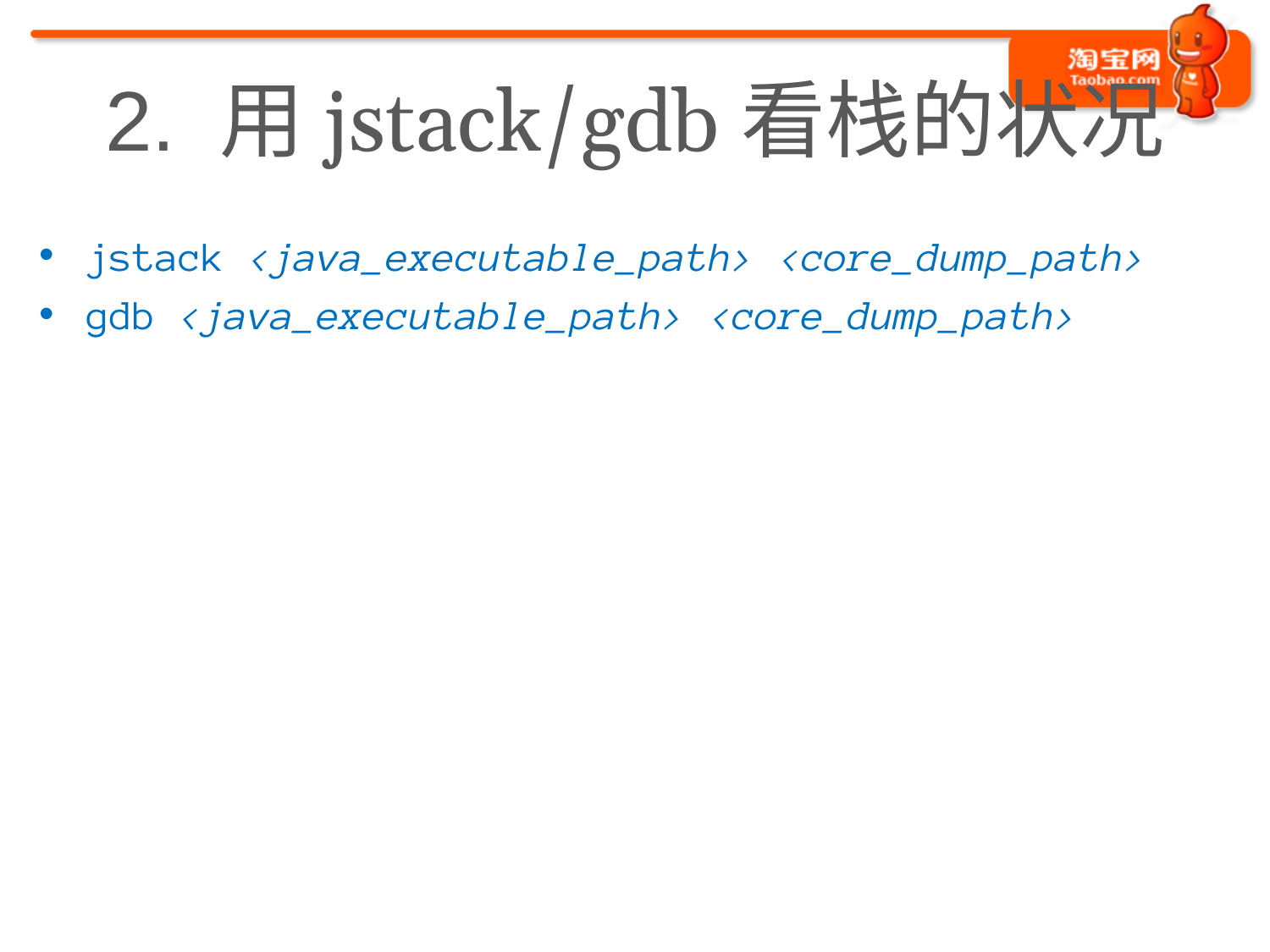

# 2. 用jstack/gdb看栈的状况
jstack <java_executable_path> <core_dump_path>
gdb <java_executable_path> <core_dump_path>